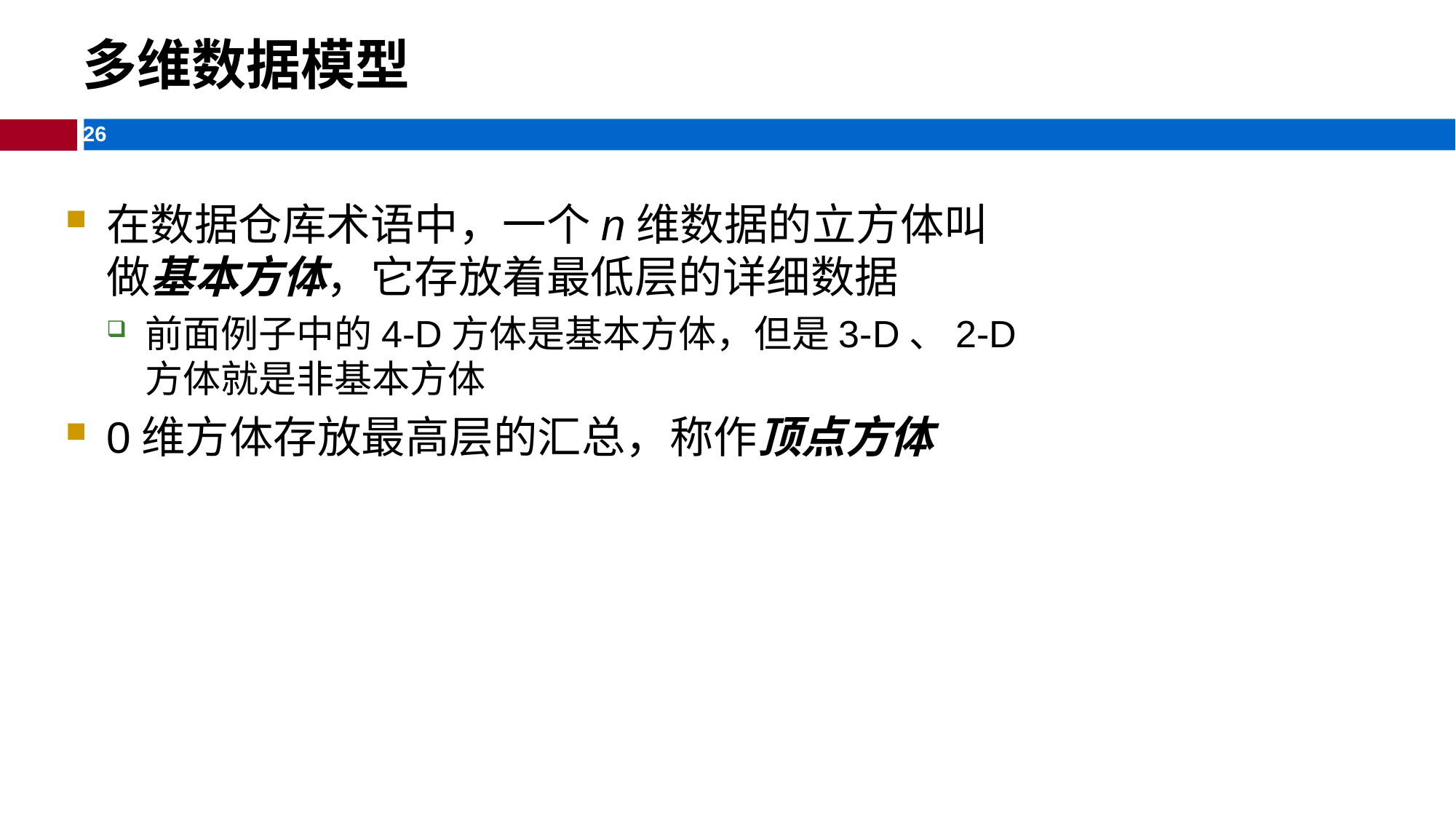

多维数据模型
在数据仓库术语中，一个n维数据的立方体叫做基本方体，它存放着最低层的详细数据
前面例子中的4-D方体是基本方体，但是3-D、2-D方体就是非基本方体
0维方体存放最高层的汇总，称作顶点方体